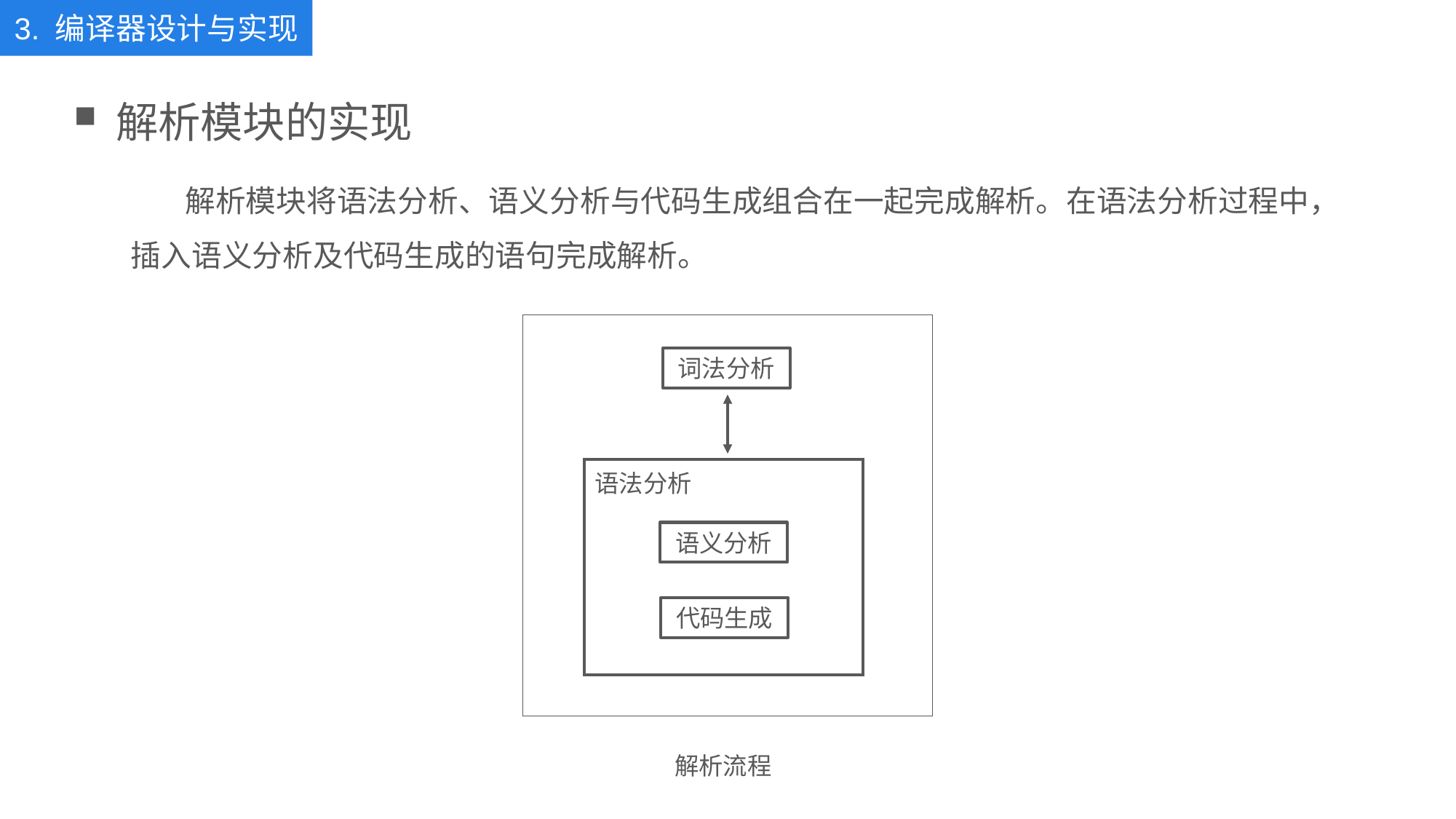

3. 编译器设计与实现
解析模块的实现

       解析模块将语法分析、语义分析与代码生成组合在一起完成解析。在语法分析过程中，插入语义分析及代码生成的语句完成解析。

词法分析

语法分析
语义分析
代码生成
解析流程